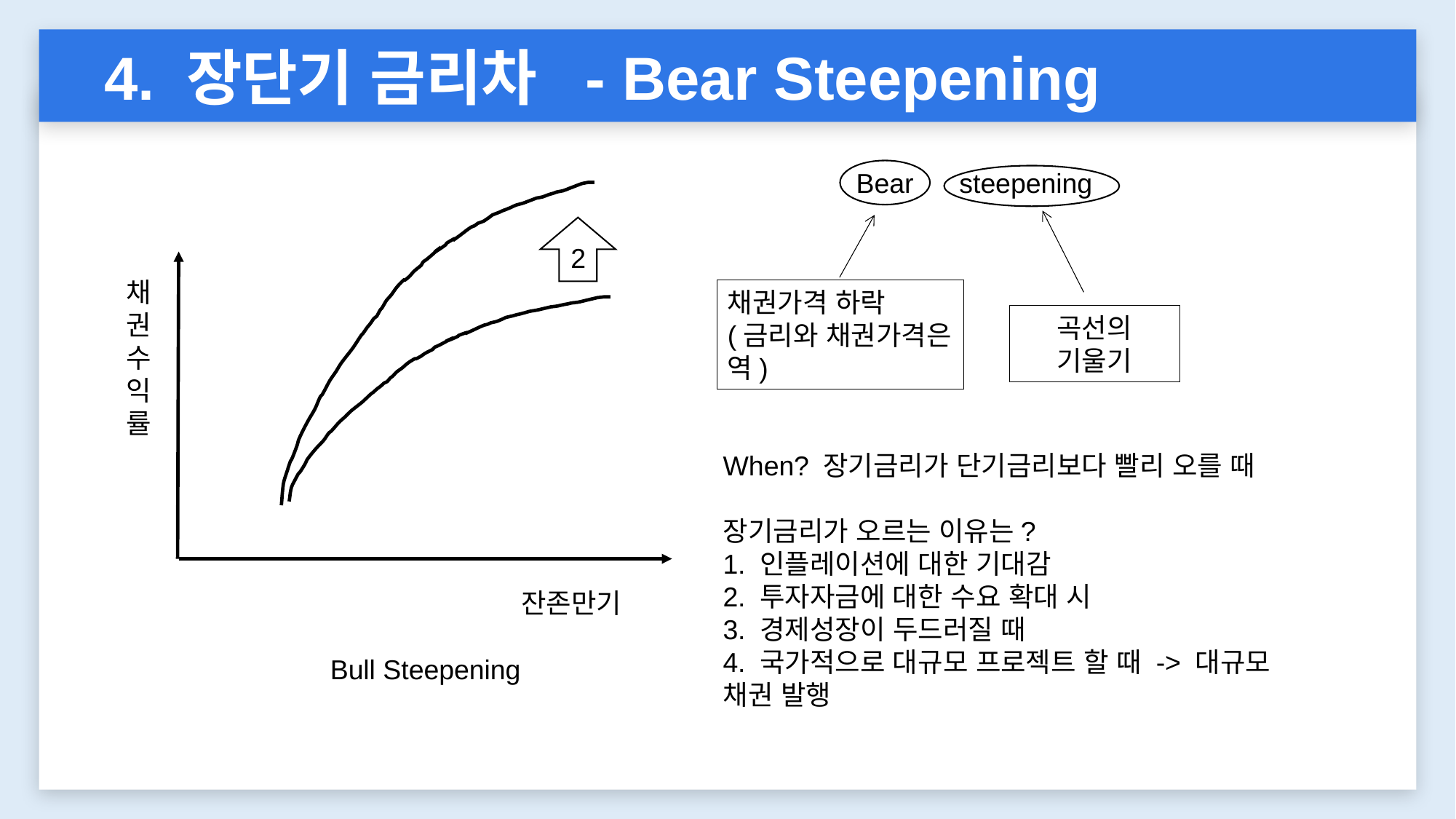

4. 장단기 금리차  - Bear Steepening

Bear      steepening

2
채
권
수
익
률
채권가격 하락
(금리와 채권가격은 역)

곡선의 기울기
When? 장기금리가 단기금리보다 빨리 오를 때

장기금리가 오르는 이유는?
1. 인플레이션에 대한 기대감
2. 투자자금에 대한 수요 확대 시
3. 경제성장이 두드러질 때
4. 국가적으로 대규모 프로젝트 할 때 -> 대규모 채권 발행
잔존만기
Bull Steepening